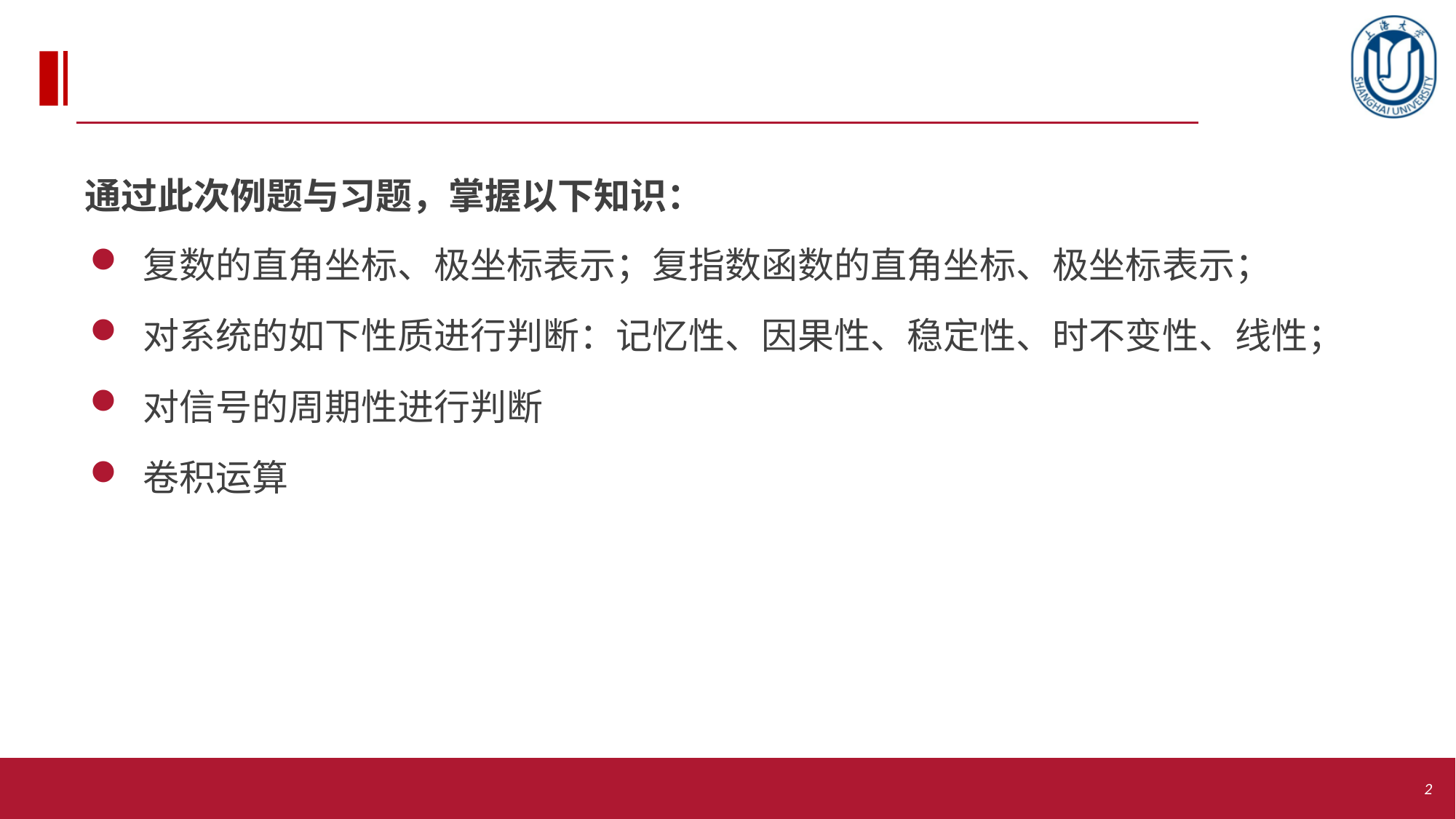

通过此次例题与习题，掌握以下知识：
 复数的直角坐标、极坐标表示；复指数函数的直角坐标、极坐标表示；
 对系统的如下性质进行判断：记忆性、因果性、稳定性、时不变性、线性；
 对信号的周期性进行判断
 卷积运算
2